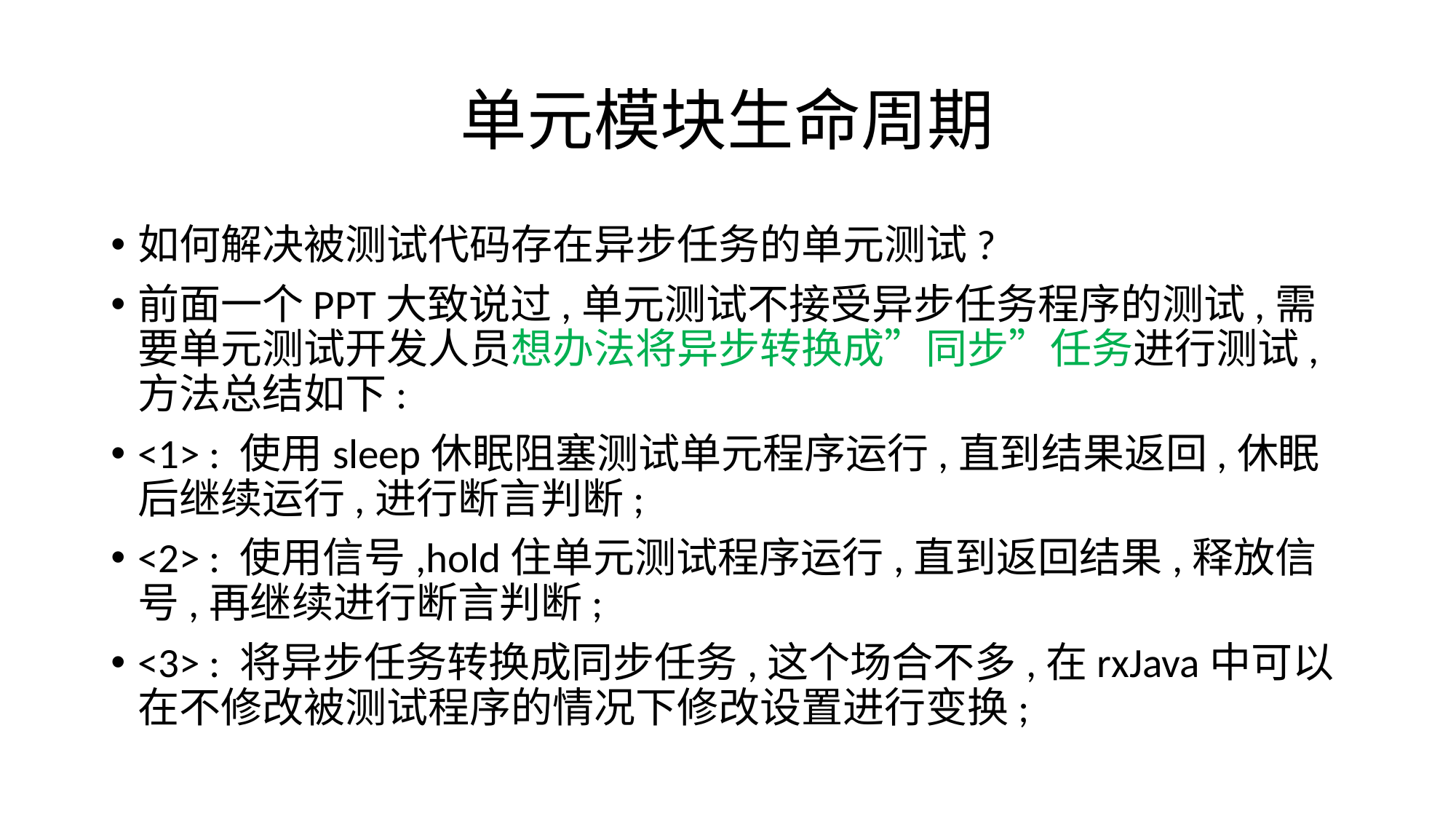

# 单元模块生命周期
如何解决被测试代码存在异步任务的单元测试?
前面一个PPT大致说过,单元测试不接受异步任务程序的测试,需要单元测试开发人员想办法将异步转换成”同步”任务进行测试,方法总结如下:
<1> : 使用sleep休眠阻塞测试单元程序运行,直到结果返回,休眠后继续运行,进行断言判断;
<2> : 使用信号,hold住单元测试程序运行,直到返回结果,释放信号,再继续进行断言判断;
<3> : 将异步任务转换成同步任务,这个场合不多,在rxJava中可以在不修改被测试程序的情况下修改设置进行变换;